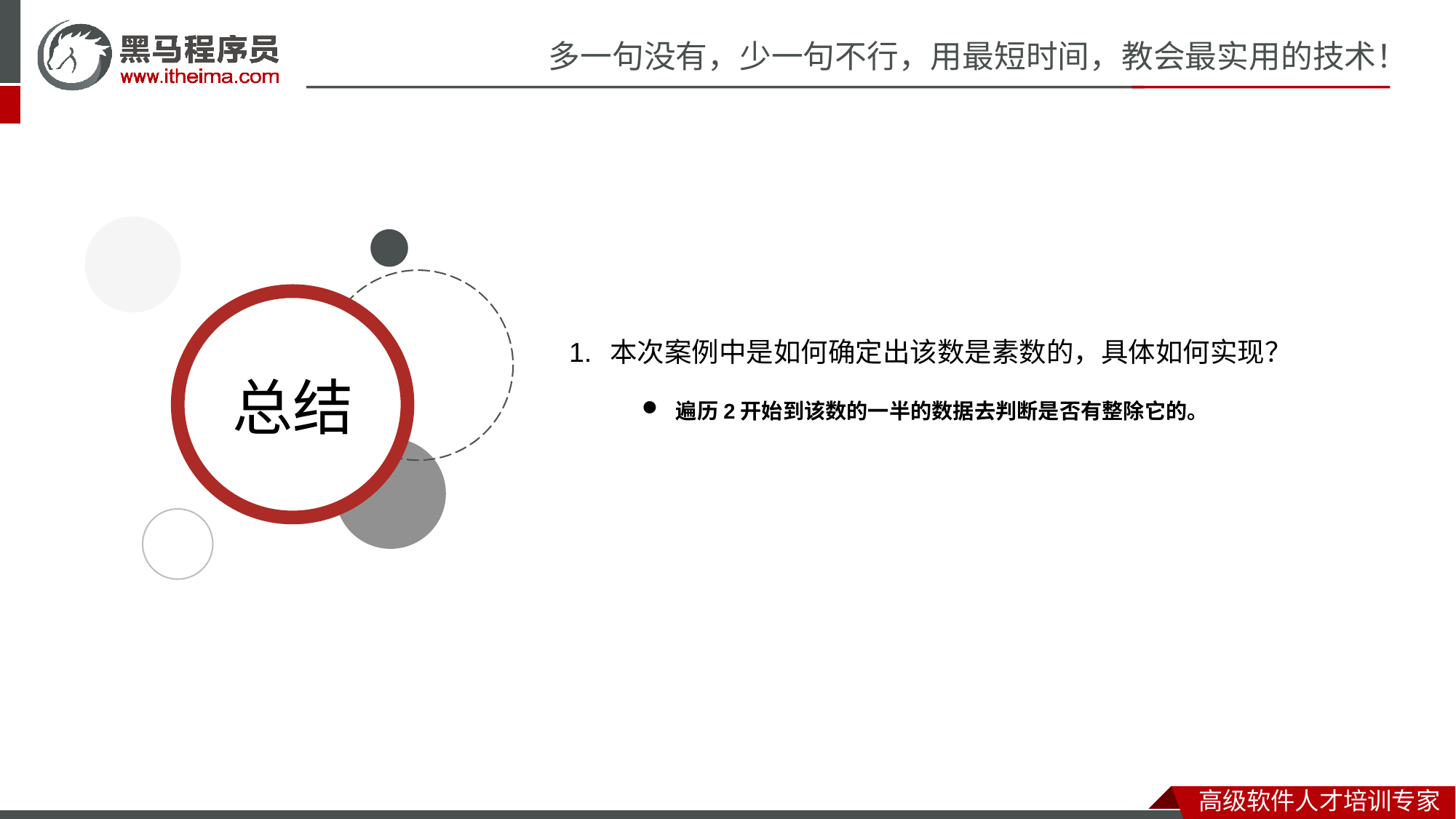

本次案例中是如何确定出该数是素数的，具体如何实现？
遍历2开始到该数的一半的数据去判断是否有整除它的。